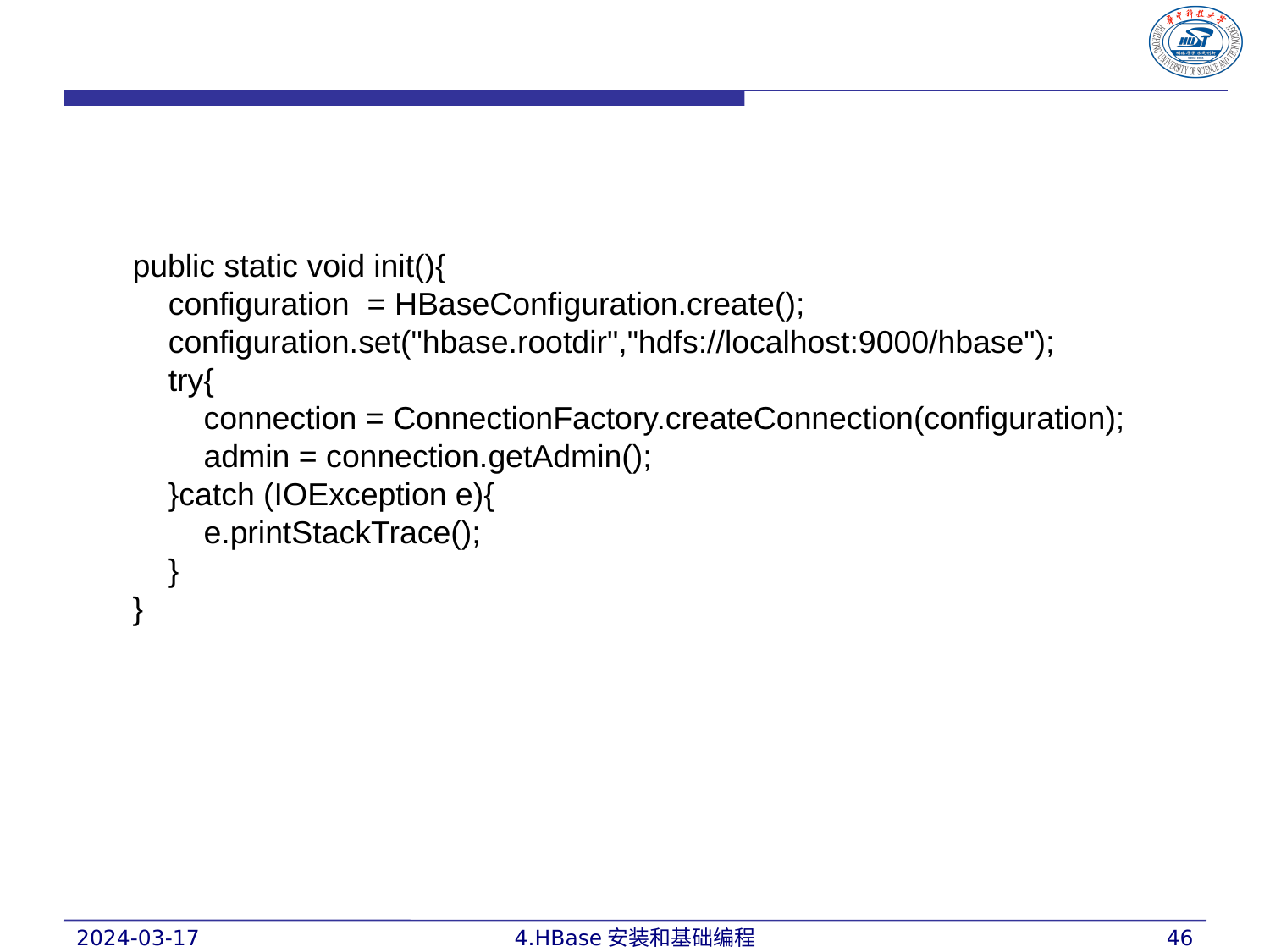

public static void init(){
        configuration  = HBaseConfiguration.create();
        configuration.set("hbase.rootdir","hdfs://localhost:9000/hbase");
        try{
            connection = ConnectionFactory.createConnection(configuration);
            admin = connection.getAdmin();
        }catch (IOException e){
            e.printStackTrace();
        }
    }

2024-03-17
4.HBase安装和基础编程
46